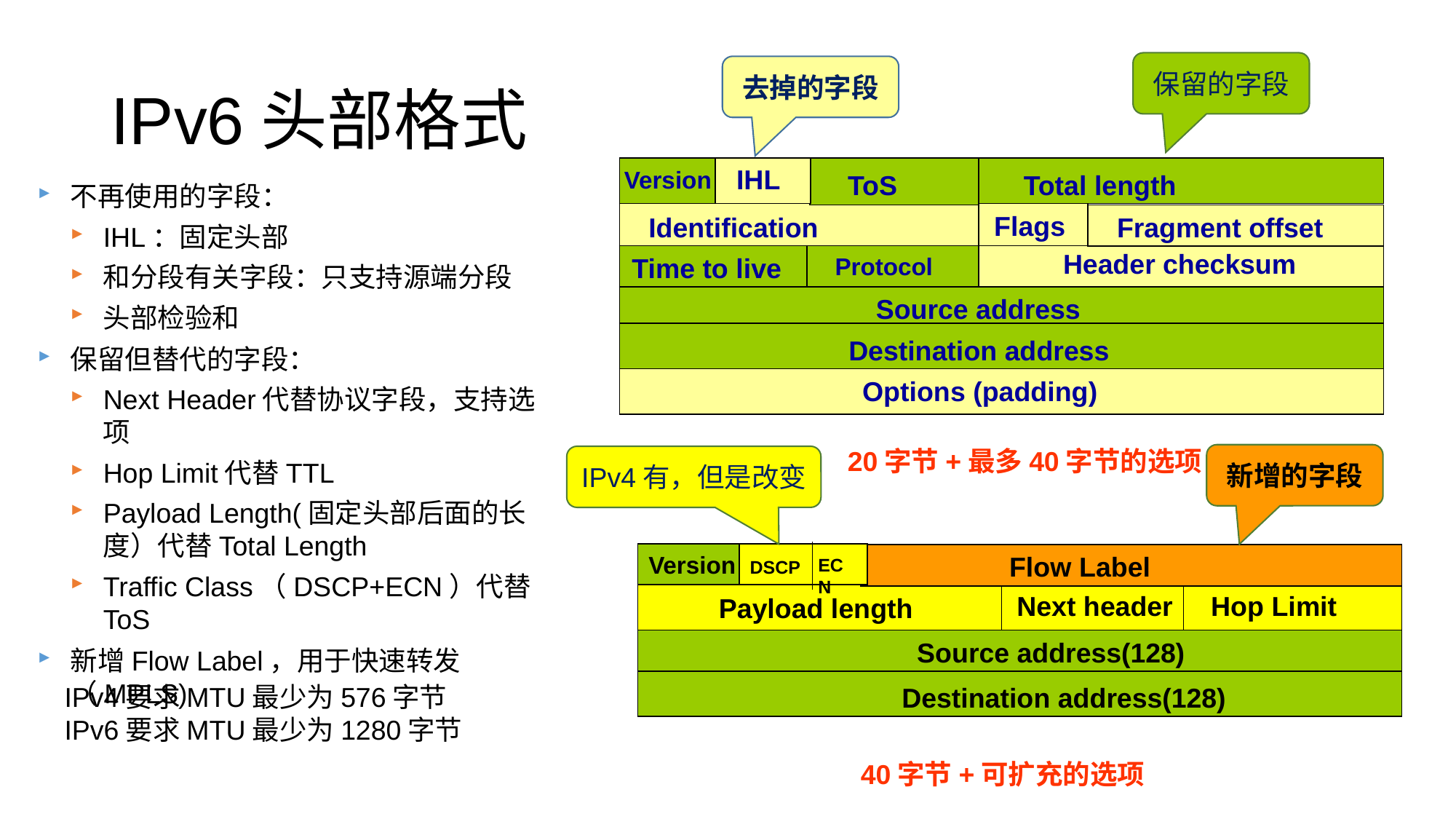

# IPv6头部格式
保留的字段
去掉的字段
IHL

Version
ToS
Total length

Flags
Identification

Fragment offset

Header checksum

Time to live
Protocol

Source address

Destination address

Options (padding)
不再使用的字段：
IHL：固定头部
和分段有关字段：只支持源端分段
头部检验和
保留但替代的字段：
Next Header代替协议字段，支持选项
Hop Limit代替TTL
Payload Length(固定头部后面的长度）代替Total Length
Traffic Class（DSCP+ECN）代替ToS
新增Flow Label，用于快速转发（MPLS)

20字节+最多40字节的选项
新增的字段
IPv4有，但是改变

Version
Flow Label

ECN
DSCP
Next header

Payload length

   Source address(128)

    Destination address(128)
Hop Limit
IPv4要求MTU最少为576字节
IPv6要求MTU最少为1280字节
40字节+可扩充的选项